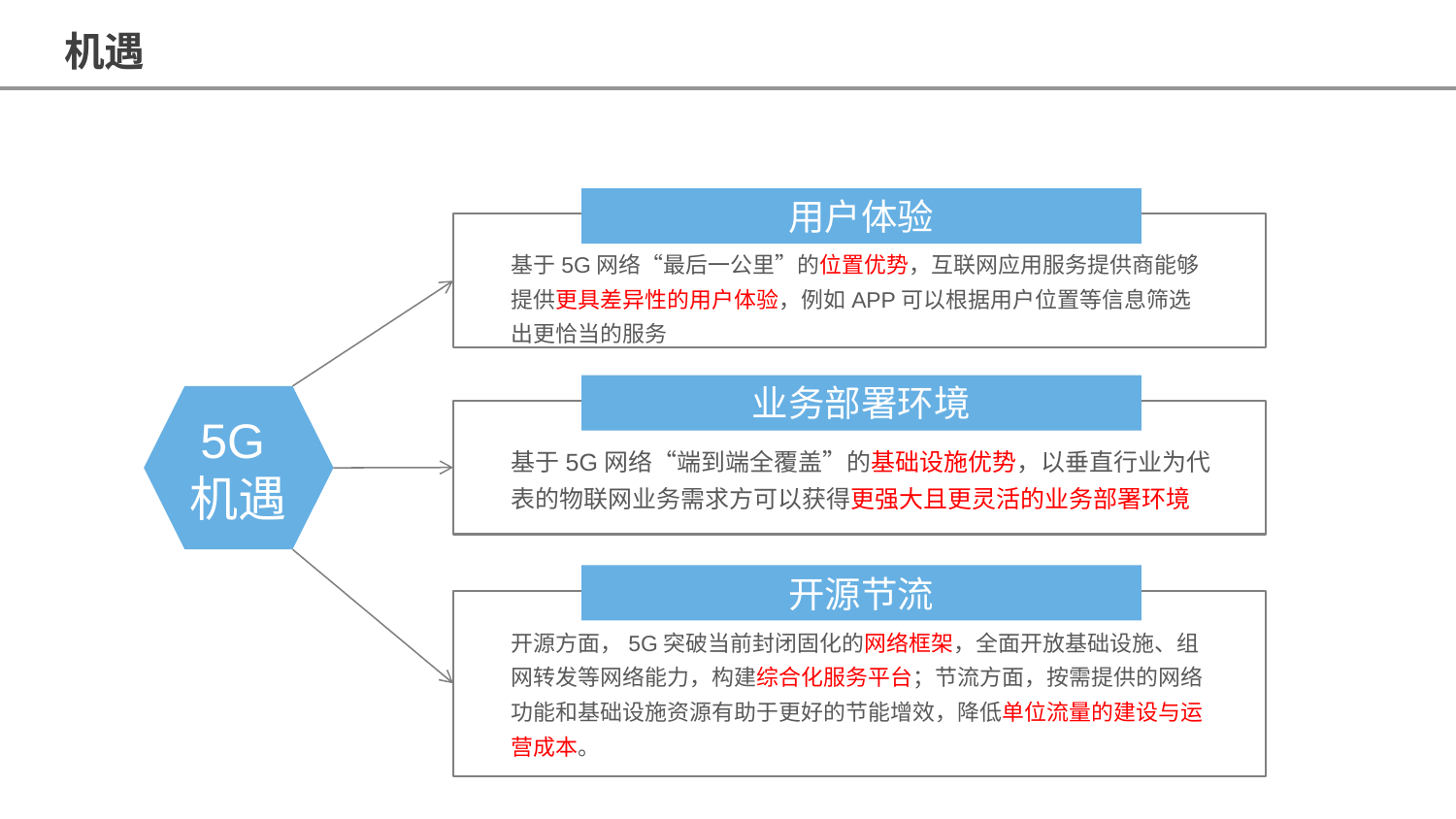

机遇
用户体验

基于5G网络“最后一公里”的位置优势，互联网应用服务提供商能够提供更具差异性的用户体验，例如APP可以根据用户位置等信息筛选出更恰当的服务
业务部署环境
5G机遇

基于5G网络“端到端全覆盖”的基础设施优势，以垂直行业为代表的物联网业务需求方可以获得更强大且更灵活的业务部署环境
开源节流

开源方面，5G突破当前封闭固化的网络框架，全面开放基础设施、组网转发等网络能力，构建综合化服务平台；节流方面，按需提供的网络功能和基础设施资源有助于更好的节能增效，降低单位流量的建设与运营成本。